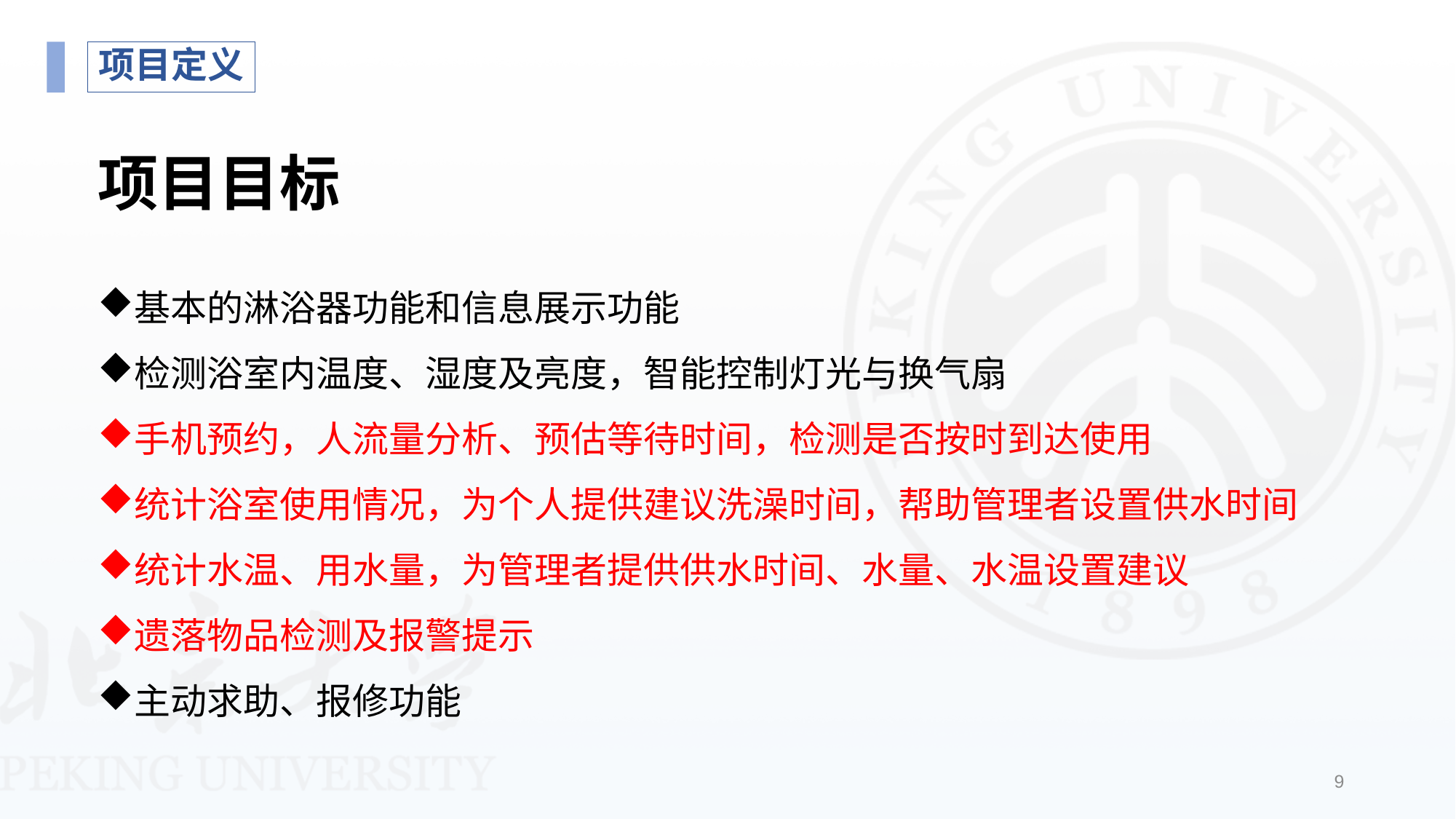

项目定义
# 项目目标
基本的淋浴器功能和信息展示功能
检测浴室内温度、湿度及亮度，智能控制灯光与换气扇
手机预约，人流量分析、预估等待时间，检测是否按时到达使用
统计浴室使用情况，为个人提供建议洗澡时间，帮助管理者设置供水时间
统计水温、用水量，为管理者提供供水时间、水量、水温设置建议
遗落物品检测及报警提示
主动求助、报修功能
9